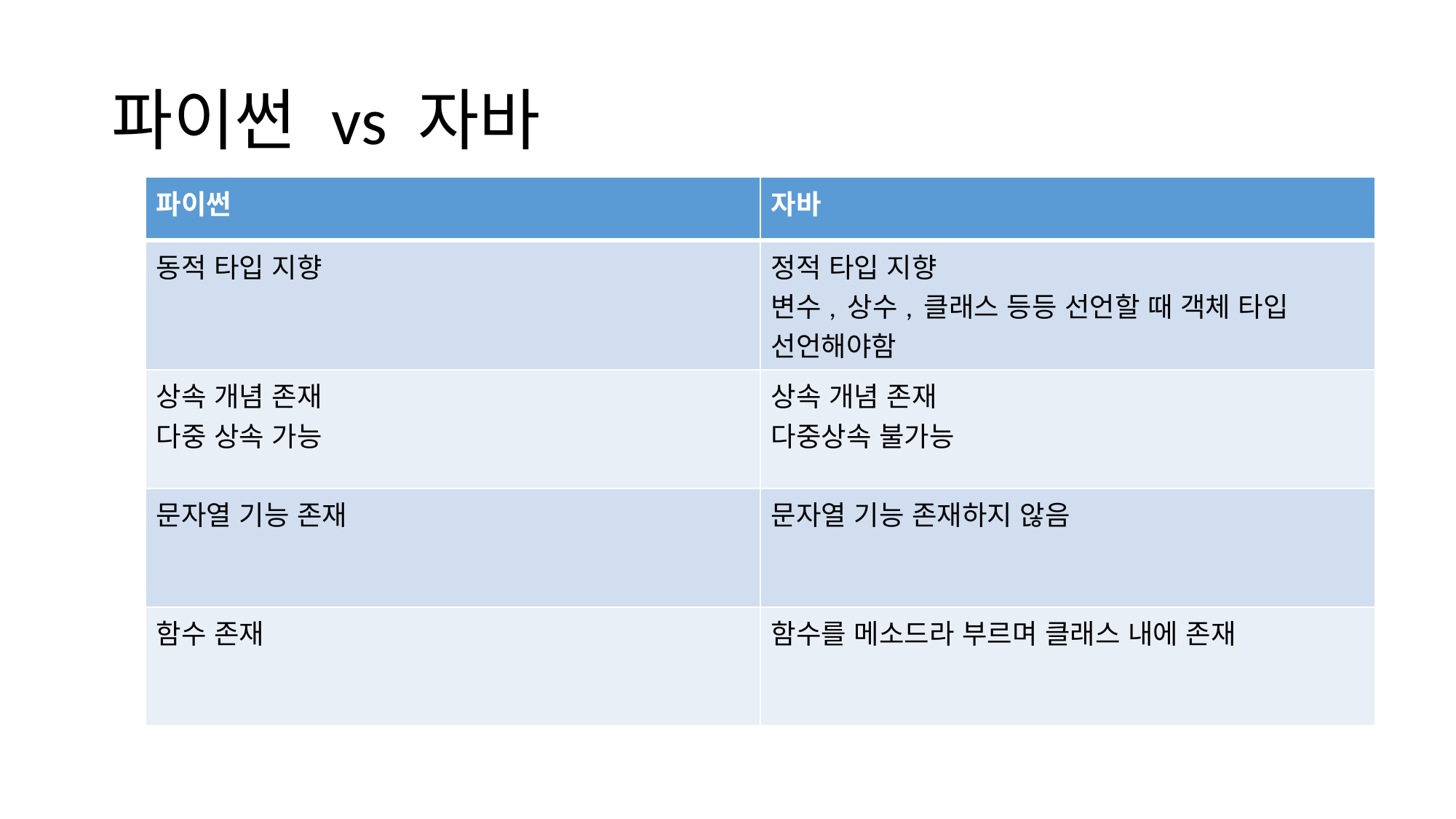

필요한 기능을 정의하는 문법 요소를  Java에서는 메소드라고 부르고 Python에서는 함수라고 부르네요.
# 파이썬 vs 자바
| 파이썬 | 자바 |
| --- | --- |
| 동적 타입 지향 | 정적 타입 지향 변수, 상수, 클래스 등등 선언할 때 객체 타입 선언해야함 |
| 상속 개념 존재 다중 상속 가능 | 상속 개념 존재 다중상속 불가능 |
| 문자열 기능 존재 | 문자열 기능 존재하지 않음 |
| 함수 존재 | 함수를 메소드라 부르며 클래스 내에 존재 |